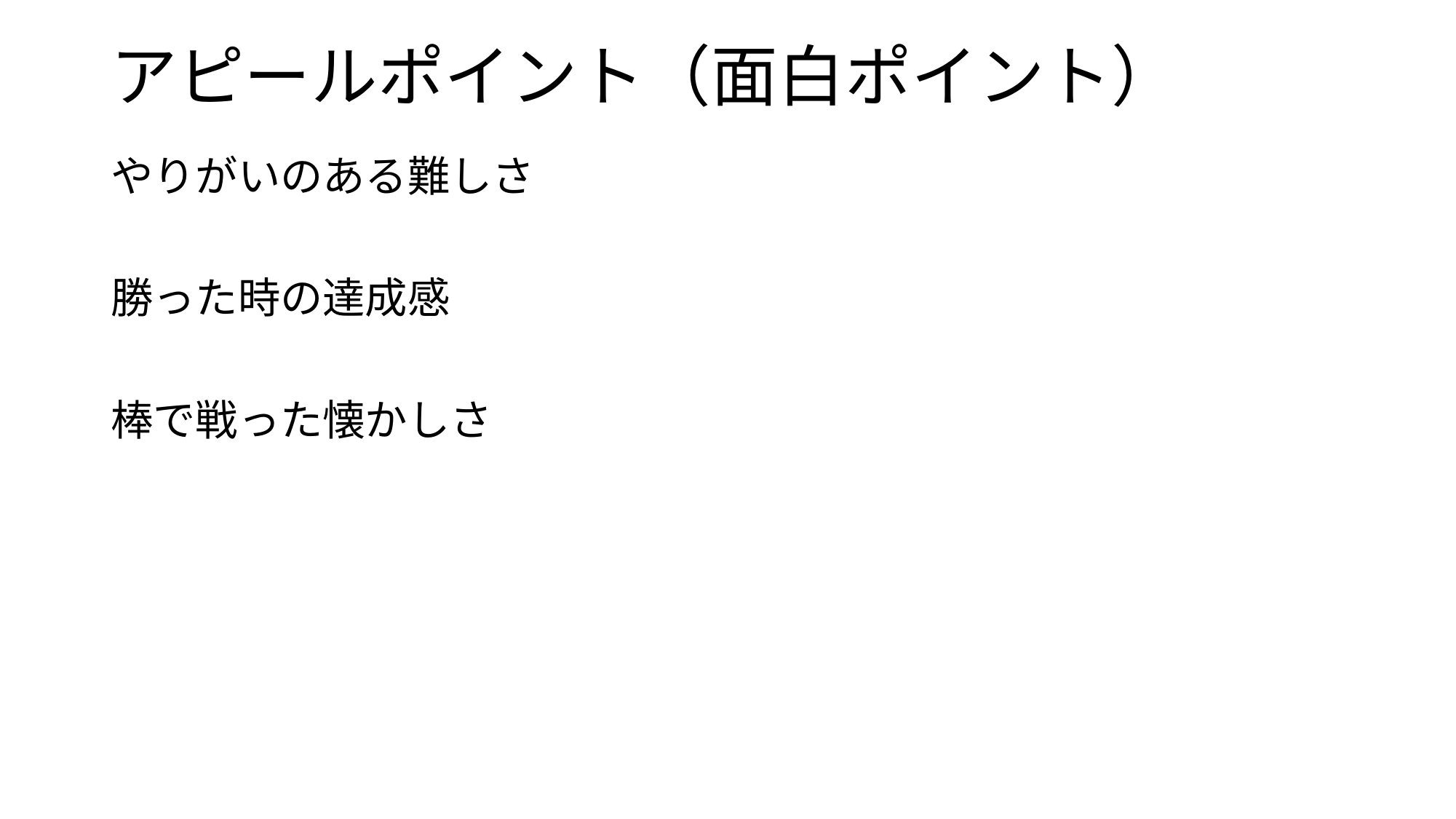

# アピールポイント（面白ポイント）
やりがいのある難しさ

勝った時の達成感

棒で戦った懐かしさ